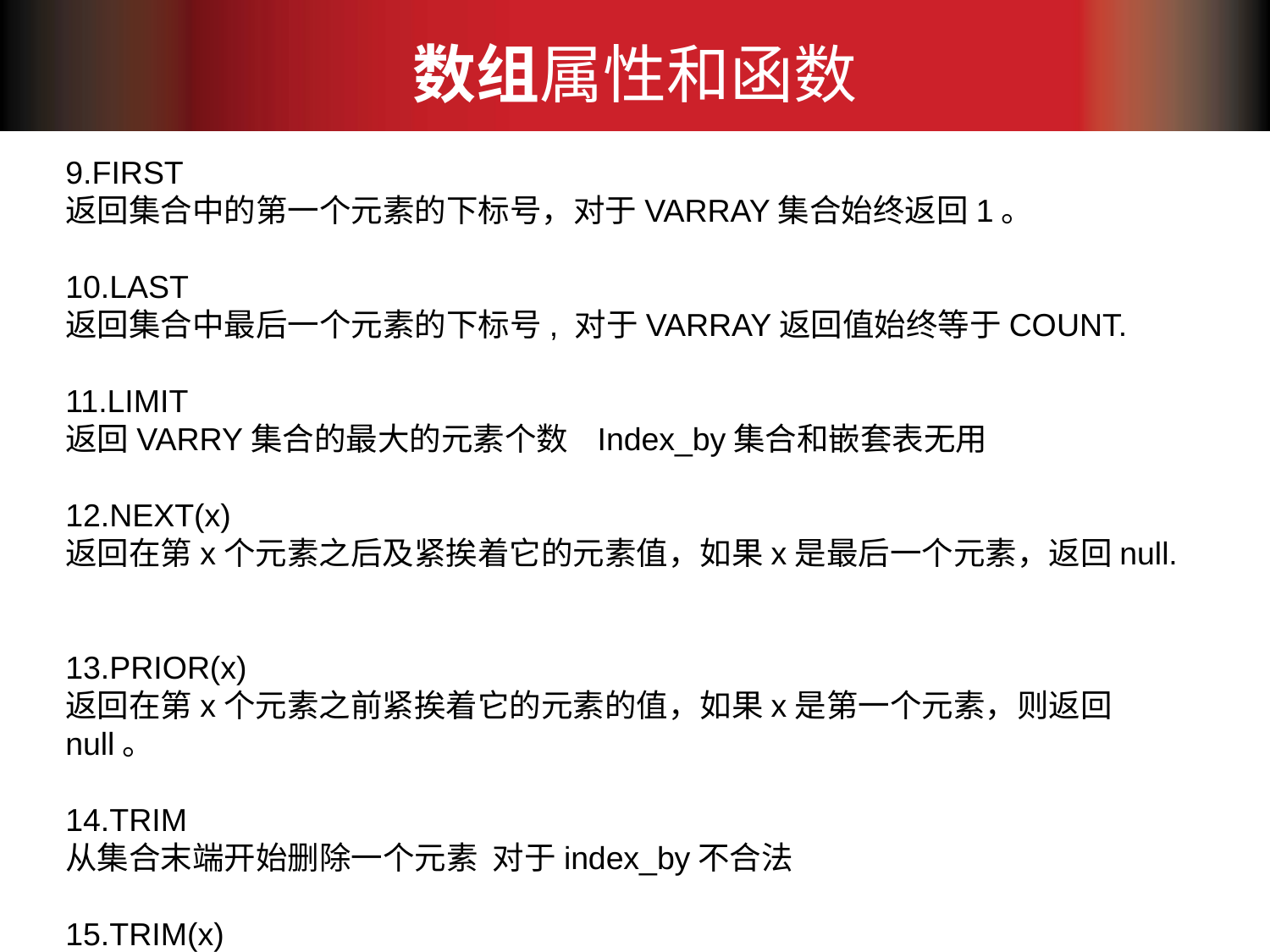

# 数组属性和函数
9.FIRST
返回集合中的第一个元素的下标号，对于VARRAY集合始终返回1。

10.LAST
返回集合中最后一个元素的下标号, 对于VARRAY返回值始终等于COUNT.

11.LIMIT
返回VARRY集合的最大的元素个数   Index_by集合和嵌套表无用

12.NEXT(x)
返回在第x个元素之后及紧挨着它的元素值，如果x是最后一个元素，返回null.

13.PRIOR(x)
返回在第x个元素之前紧挨着它的元素的值，如果x是第一个元素，则返回null。

14.TRIM
从集合末端开始删除一个元素  对于index_by不合法

15.TRIM(x)
从集合末端开始删除x个元素